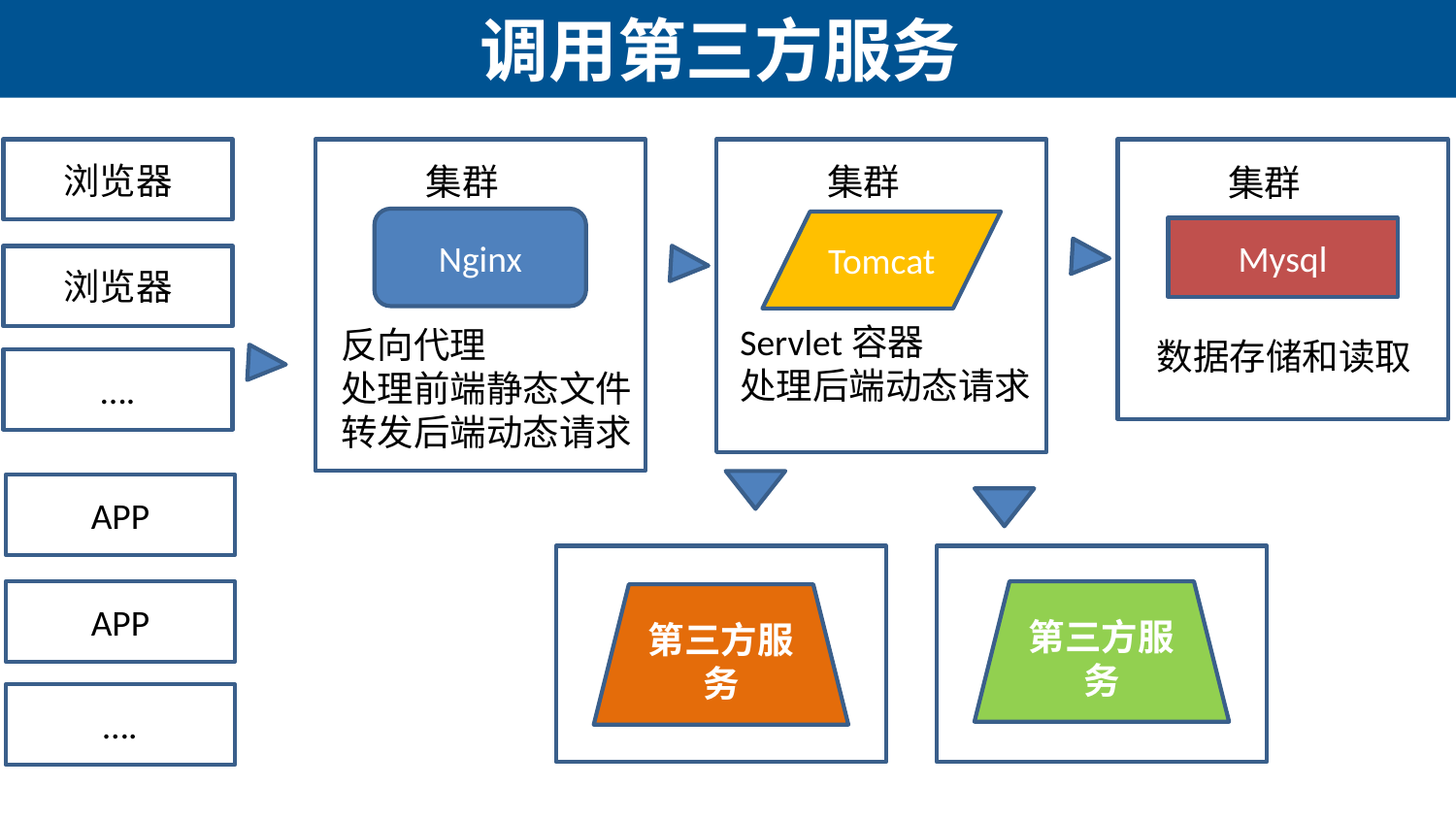

# 调用第三方服务
浏览器

集群
集群
集群
Nginx
Tomcat
Mysql

浏览器
Servlet容器
处理后端动态请求
反向代理
处理前端静态文件
转发后端动态请求
数据存储和读取

….

APP

APP
第三方服务
第三方服务
….